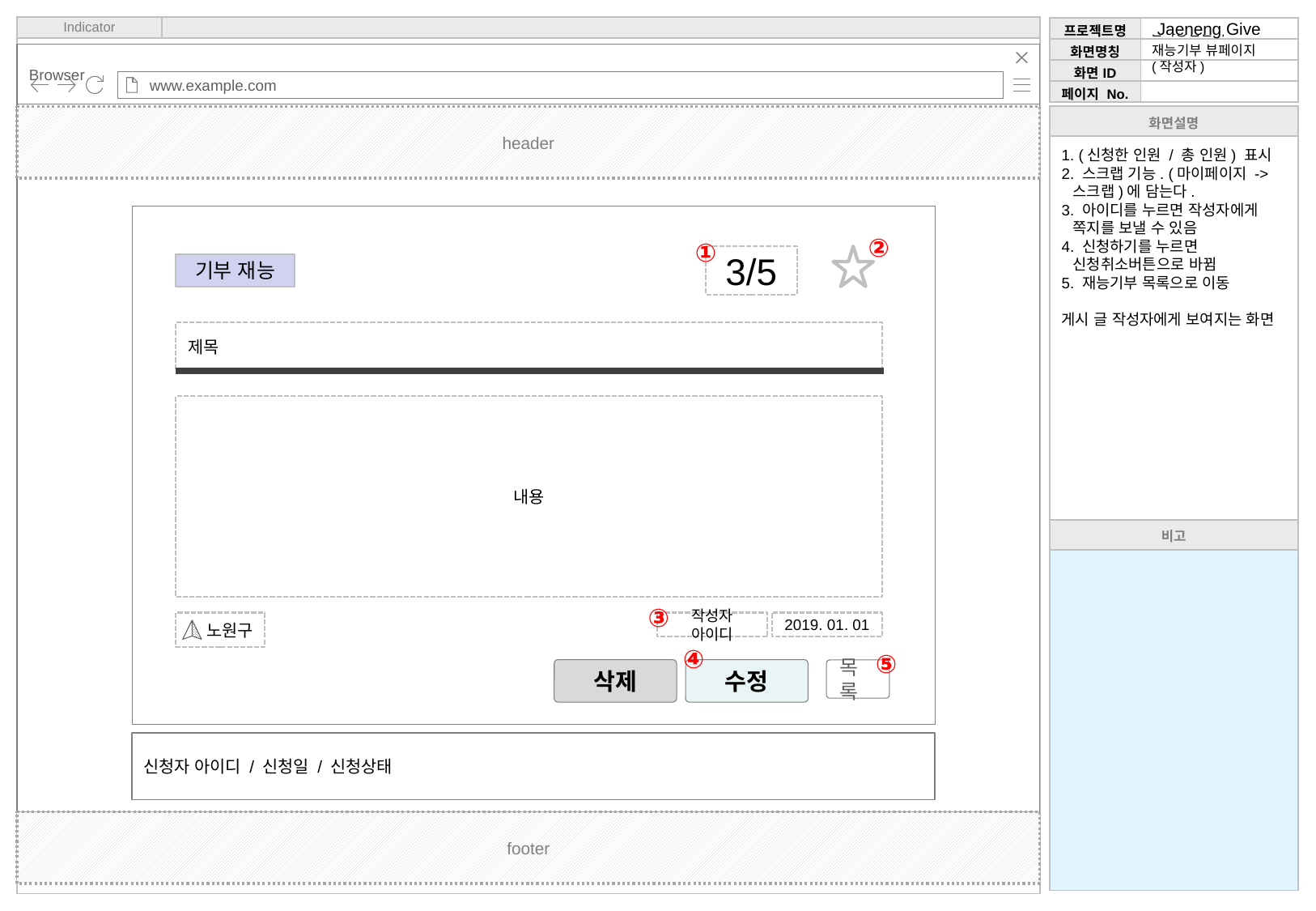

재능기부 뷰페이지
(작성자)
Browser

www.example.com

header
 (신청한 인원 / 총 인원) 표시
 스크랩 기능. (마이페이지 -> 스크랩)에 담는다.
 아이디를 누르면 작성자에게 쪽지를 보낼 수 있음
 신청하기를 누르면 신청취소버튼으로 바뀜
 재능기부 목록으로 이동

게시 글 작성자에게 보여지는 화면

②
①
3/5

기부 재능
Language
Music
Art
Computer
Exercise
Study
…
제목
내용
③
작성자 아이디
2019. 01. 01
노원구

④
⑤
삭제
수정
목록
신청자 아이디 / 신청일 / 신청상태
footer